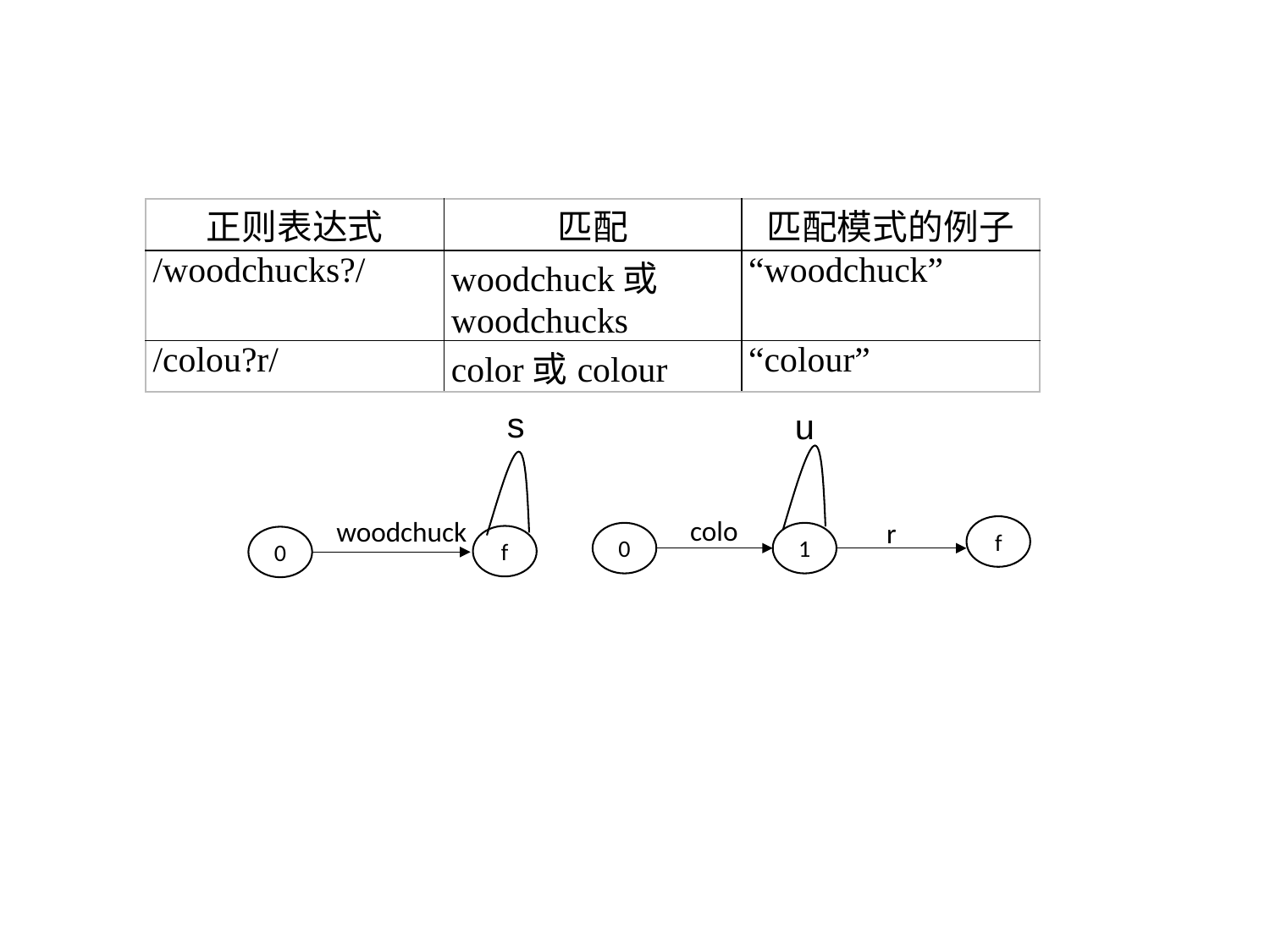

| 正则表达式 | 匹配 | 匹配模式的例子 |
| --- | --- | --- |
| /woodchucks?/ | woodchuck或woodchucks | “woodchuck” |
| /colou?r/ | color或colour | “colour” |
s
u

colo
woodchuck
r
f
0
1
f
0